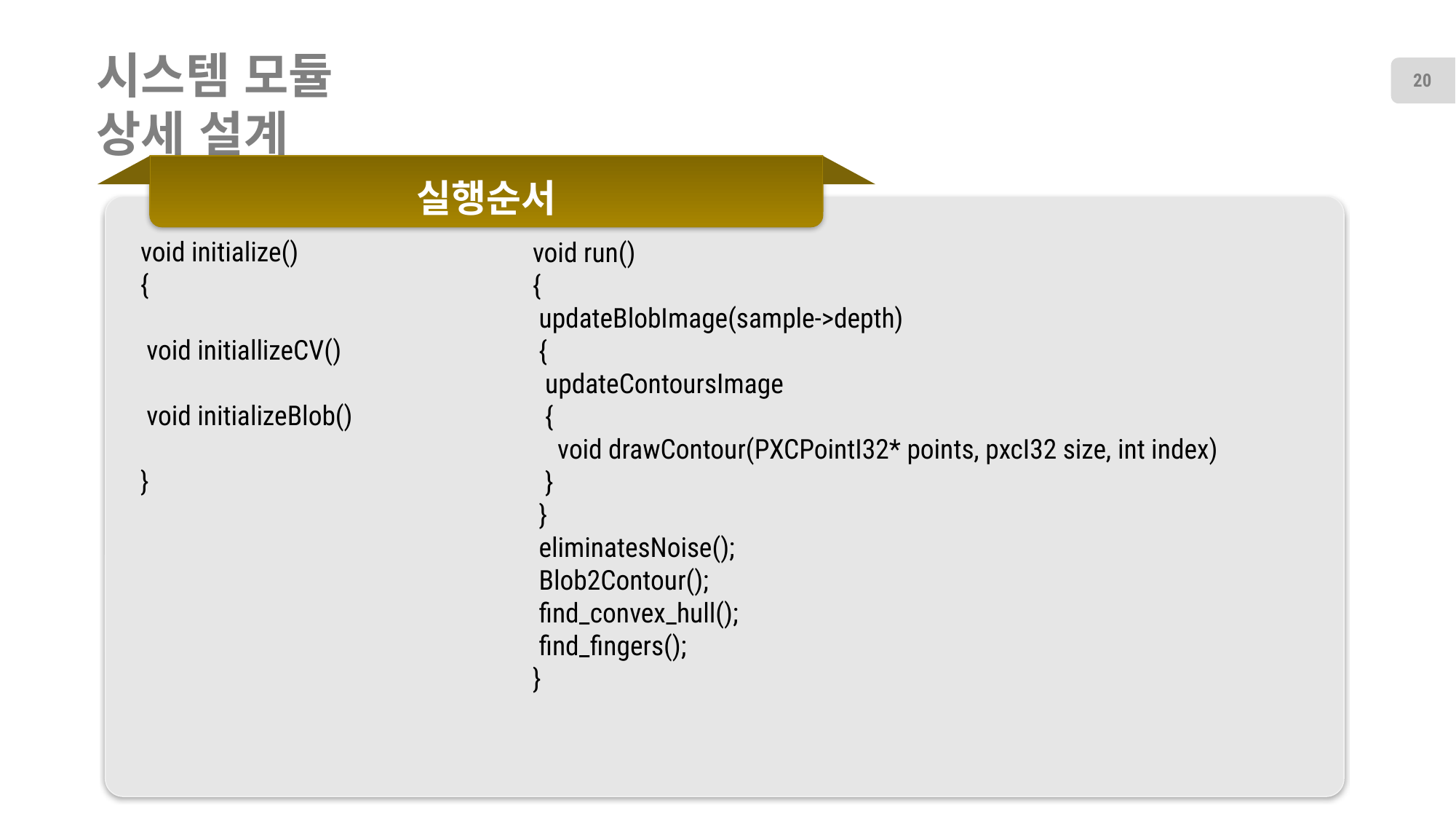

20
# 시스템 모듈 상세 설계

실행순서

void initialize()
{

 void initiallizeCV()

 void initializeBlob()

}
void run()
{
 updateBlobImage(sample->depth)
 {
  updateContoursImage
  {
    void drawContour(PXCPointI32* points, pxcI32 size, int index)
  }
 }
 eliminatesNoise();
 Blob2Contour();
 find_convex_hull();
 find_fingers();
}